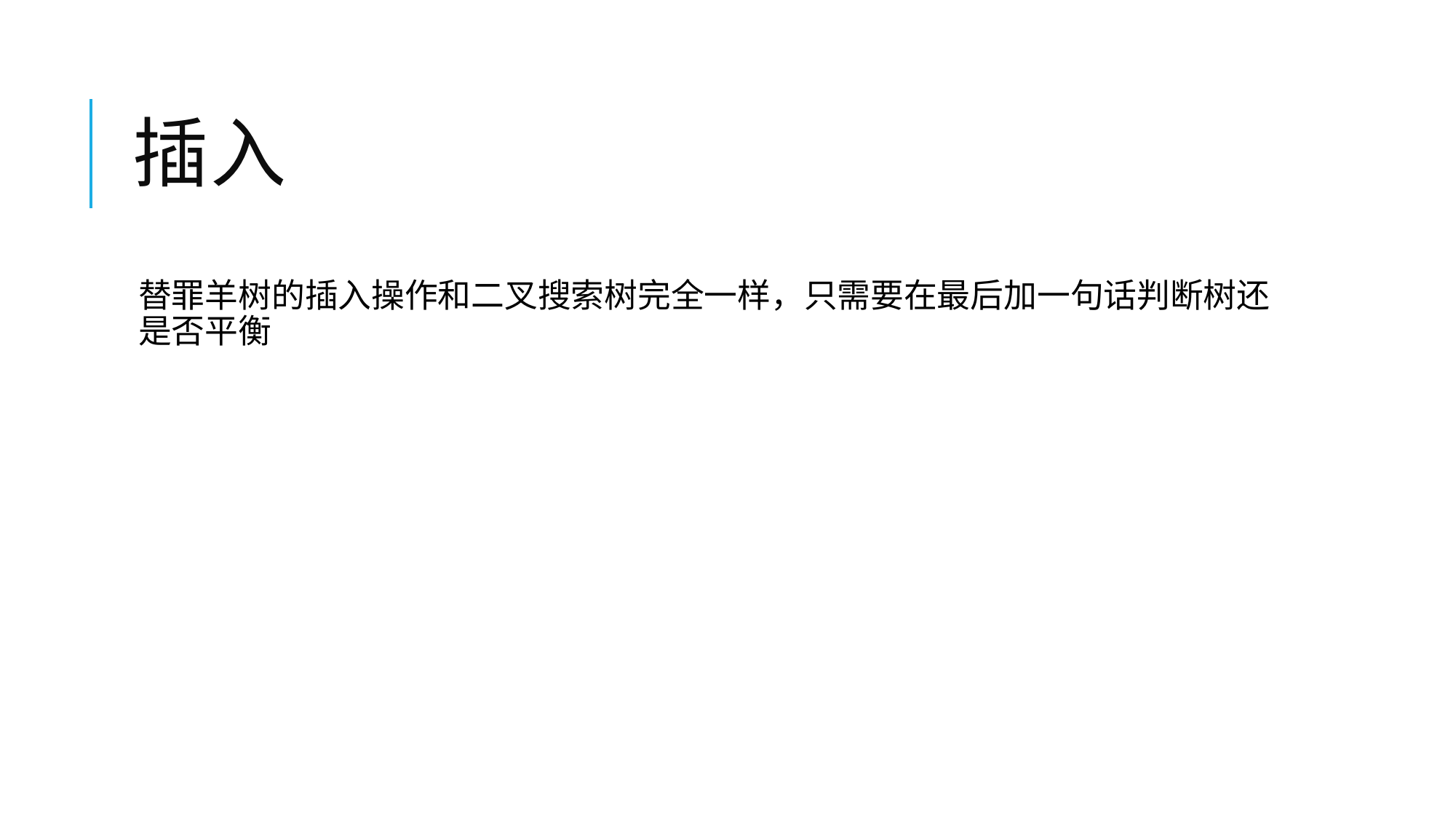

# 插入
替罪羊树的插入操作和二叉搜索树完全一样，只需要在最后加一句话判断树还是否平衡